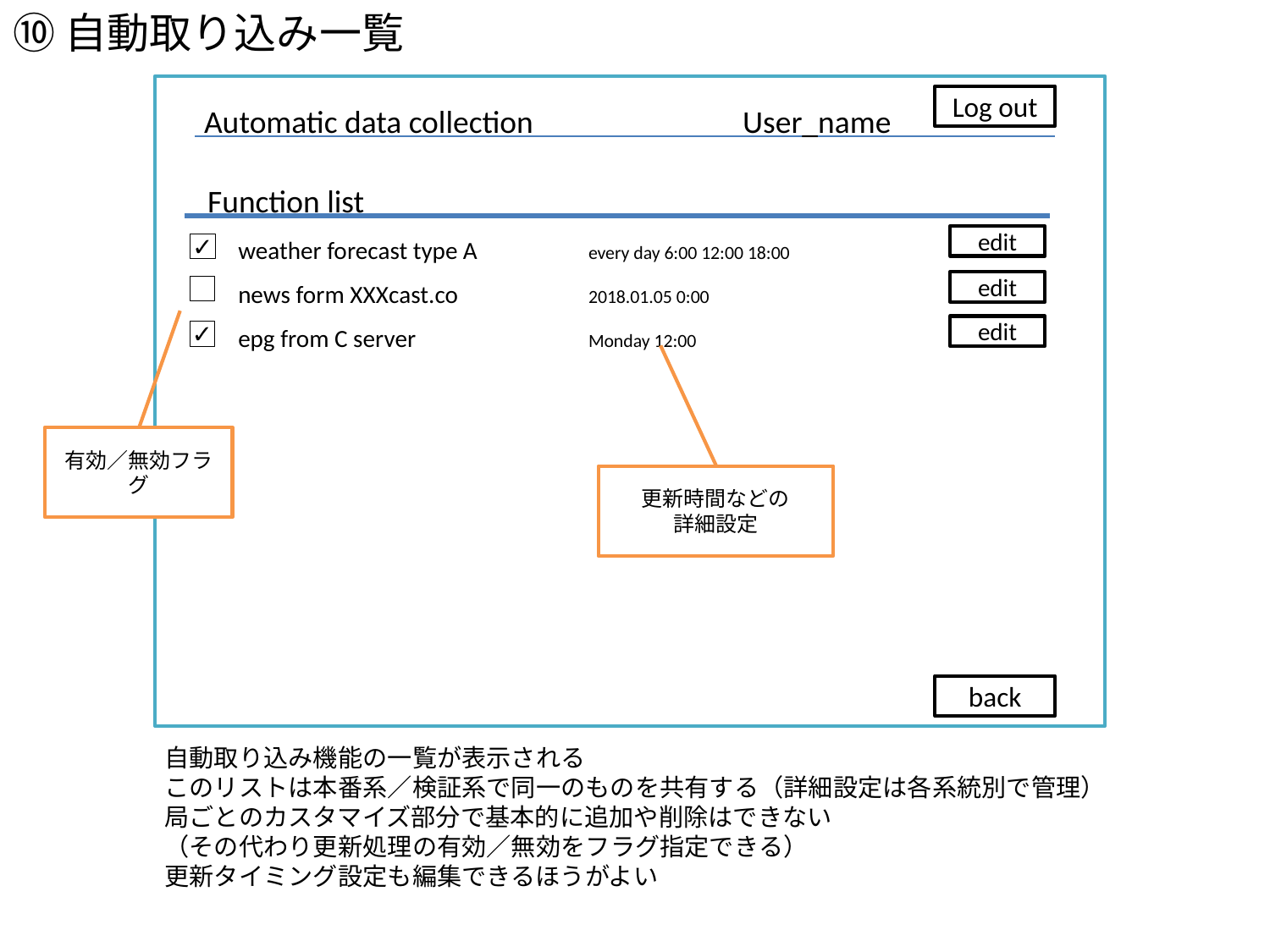

⑩自動取り込み一覧

Automatic data collection
User_name
Log out
Function list
　weather forecast type A	every day 6:00 12:00 18:00
　news form XXXcast.co		2018.01.05 0:00
　epg from C server  		Monday 12:00
edit
✓
edit

edit
✓
有効／無効フラグ
更新時間などの
詳細設定
back
自動取り込み機能の一覧が表示される
このリストは本番系／検証系で同一のものを共有する（詳細設定は各系統別で管理）
局ごとのカスタマイズ部分で基本的に追加や削除はできない
（その代わり更新処理の有効／無効をフラグ指定できる）
更新タイミング設定も編集できるほうがよい